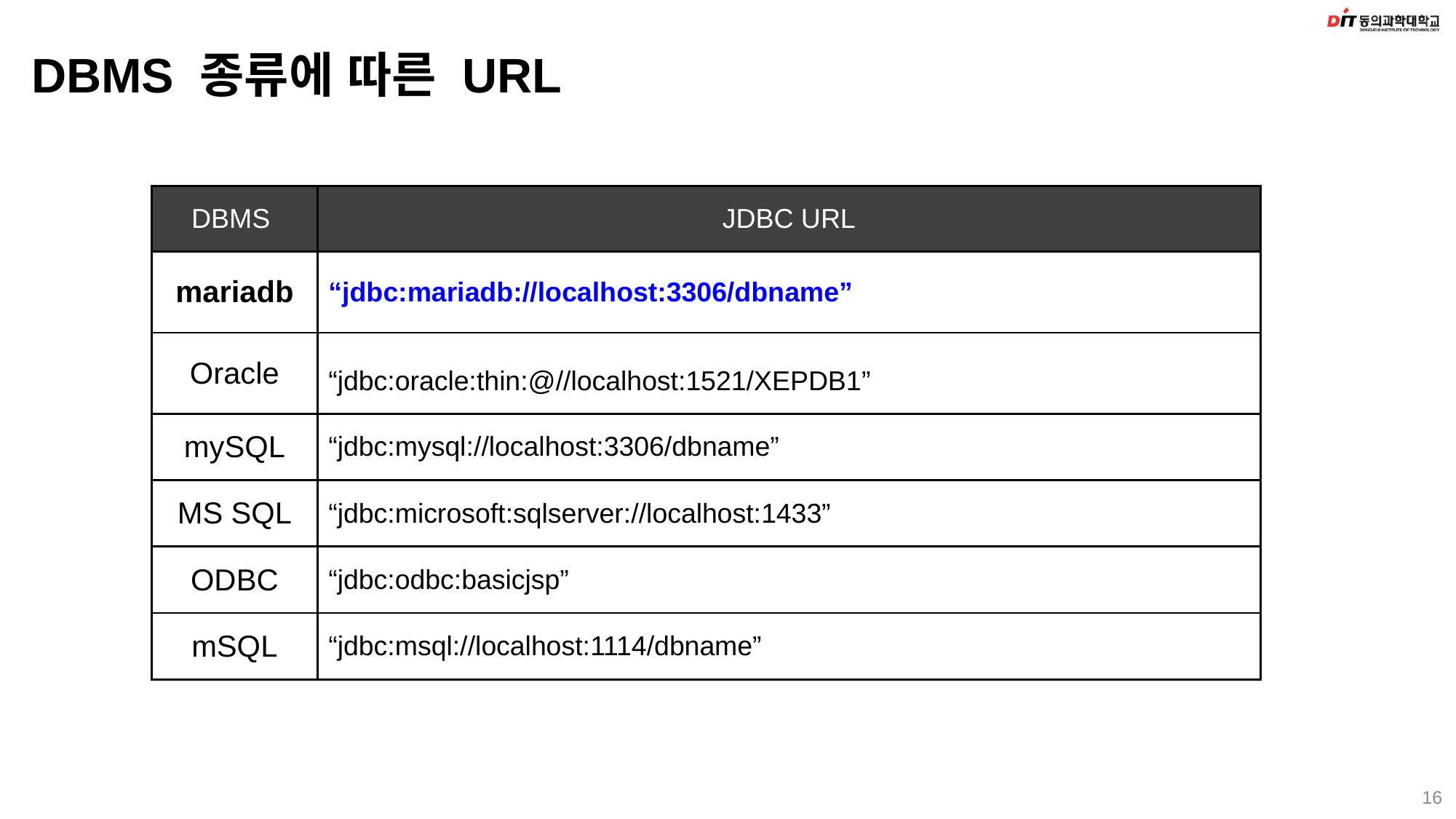

# DBMS 종류에 따른 URL
| DBMS | JDBC URL |
| --- | --- |
| mariadb | “jdbc:mariadb://localhost:3306/dbname” |
| Oracle | “jdbc:oracle:thin:@//localhost:1521/XEPDB1” |
| mySQL | “jdbc:mysql://localhost:3306/dbname” |
| MS SQL | “jdbc:microsoft:sqlserver://localhost:1433” |
| ODBC | “jdbc:odbc:basicjsp” |
| mSQL | “jdbc:msql://localhost:1114/dbname” |
16